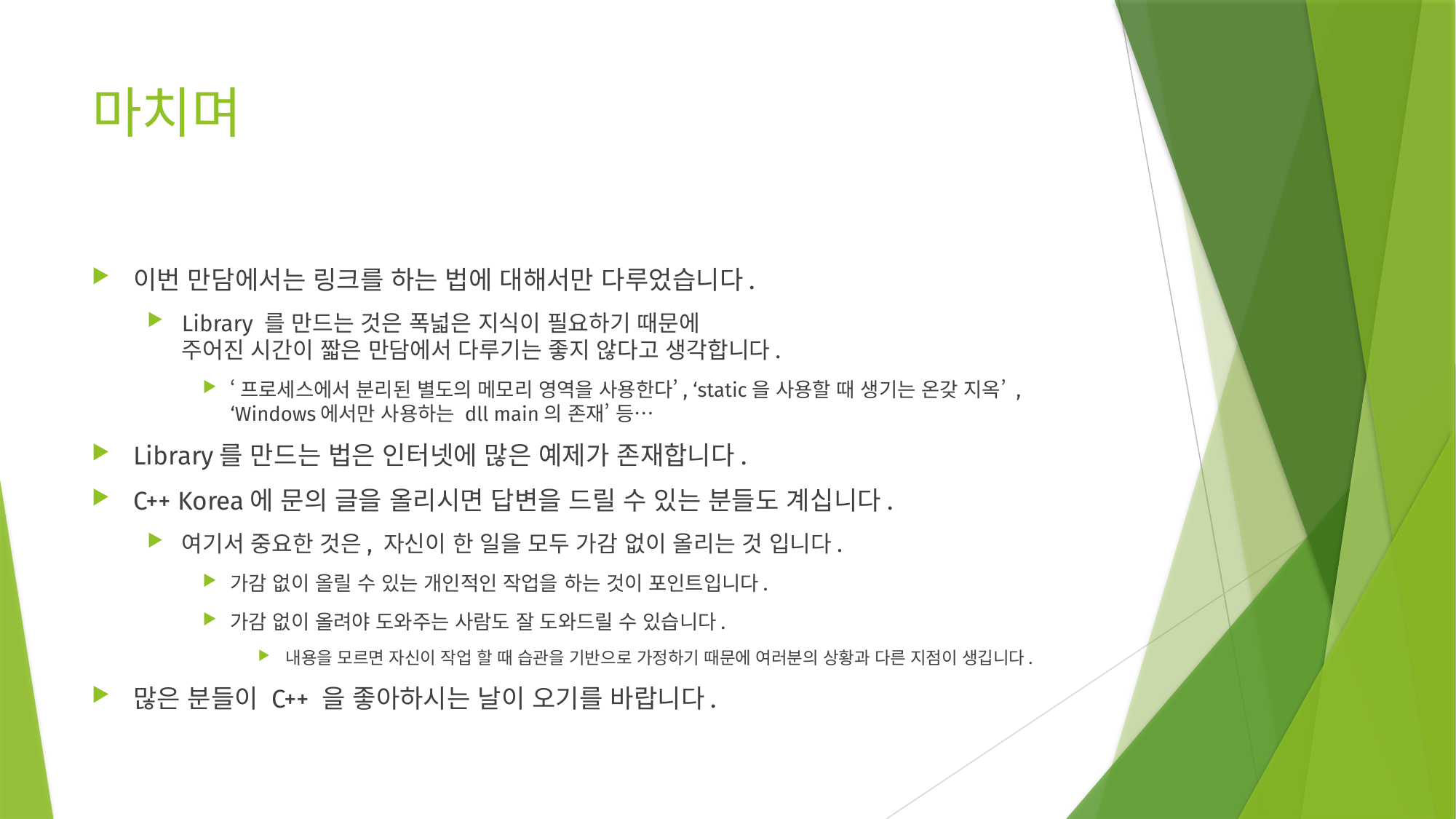

# 마치며
이번 만담에서는 링크를 하는 법에 대해서만 다루었습니다.
Library 를 만드는 것은 폭넓은 지식이 필요하기 때문에
주어진 시간이 짧은 만담에서 다루기는 좋지 않다고 생각합니다.
‘프로세스에서 분리된 별도의 메모리 영역을 사용한다’, ‘static을 사용할 때 생기는 온갖 지옥’ , ‘Windows에서만 사용하는 dll main의 존재’ 등…
Library를 만드는 법은 인터넷에 많은 예제가 존재합니다.
C++ Korea에 문의 글을 올리시면 답변을 드릴 수 있는 분들도 계십니다.
여기서 중요한 것은, 자신이 한 일을 모두 가감 없이 올리는 것 입니다.
가감 없이 올릴 수 있는 개인적인 작업을 하는 것이 포인트입니다.
가감 없이 올려야 도와주는 사람도 잘 도와드릴 수 있습니다.
내용을 모르면 자신이 작업 할 때 습관을 기반으로 가정하기 때문에 여러분의 상황과 다른 지점이 생깁니다.
많은 분들이 C++ 을 좋아하시는 날이 오기를 바랍니다.